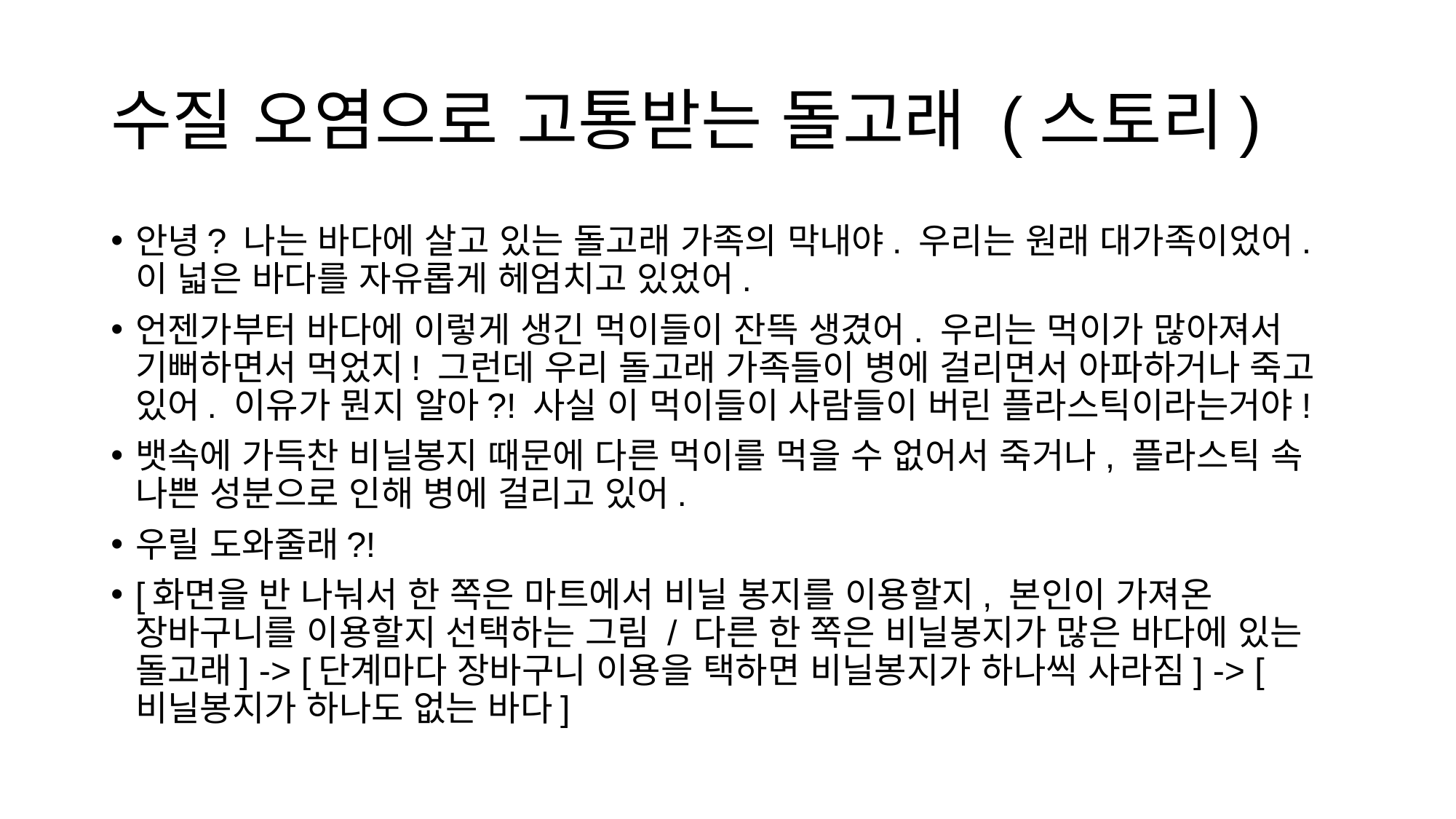

# 수질 오염으로 고통받는 돌고래 (스토리)
안녕? 나는 바다에 살고 있는 돌고래 가족의 막내야. 우리는 원래 대가족이었어. 이 넓은 바다를 자유롭게 헤엄치고 있었어.
언젠가부터 바다에 이렇게 생긴 먹이들이 잔뜩 생겼어. 우리는 먹이가 많아져서 기뻐하면서 먹었지! 그런데 우리 돌고래 가족들이 병에 걸리면서 아파하거나 죽고 있어. 이유가 뭔지 알아?! 사실 이 먹이들이 사람들이 버린 플라스틱이라는거야!
뱃속에 가득찬 비닐봉지 때문에 다른 먹이를 먹을 수 없어서 죽거나, 플라스틱 속 나쁜 성분으로 인해 병에 걸리고 있어.
우릴 도와줄래?!
[화면을 반 나눠서 한 쪽은 마트에서 비닐 봉지를 이용할지, 본인이 가져온 장바구니를 이용할지 선택하는 그림 / 다른 한 쪽은 비닐봉지가 많은 바다에 있는 돌고래] -> [단계마다 장바구니 이용을 택하면 비닐봉지가 하나씩 사라짐] -> [비닐봉지가 하나도 없는 바다]